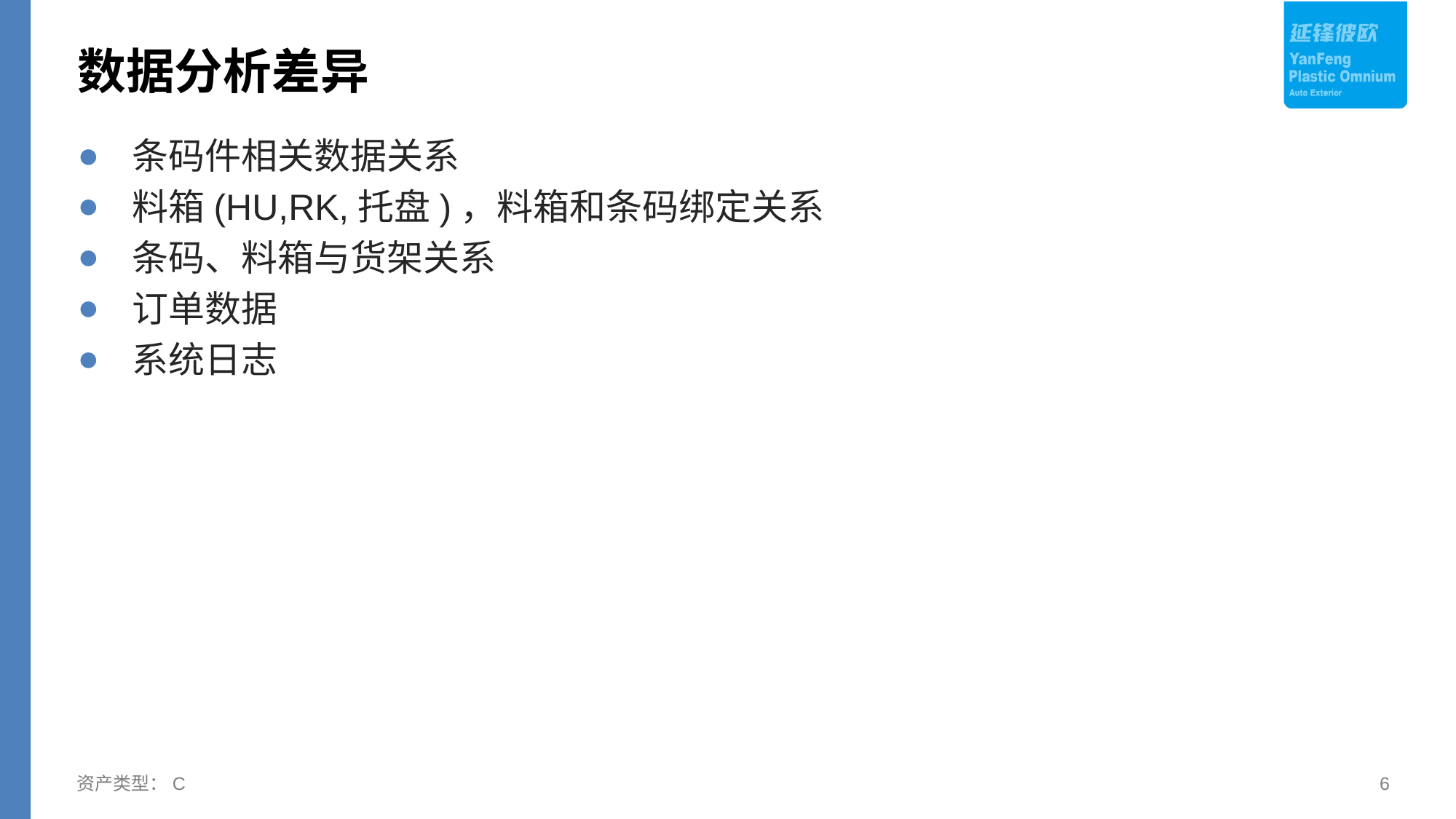

# 数据分析差异
条码件相关数据关系
料箱(HU,RK,托盘)，料箱和条码绑定关系
条码、料箱与货架关系
订单数据
系统日志